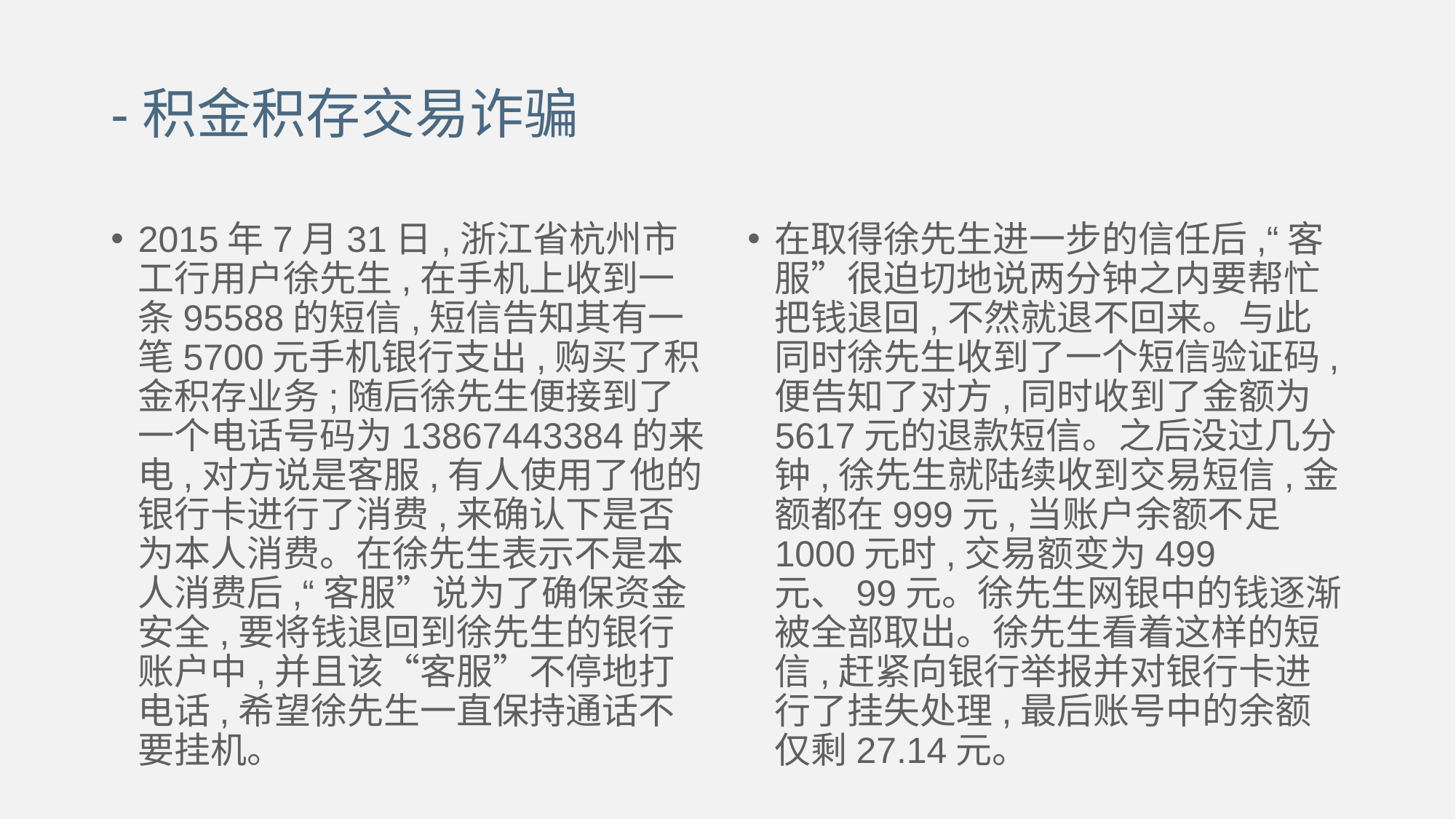

-积金积存交易诈骗
2015年7月31日,浙江省杭州市工行用户徐先生,在手机上收到一条95588的短信,短信告知其有一笔5700元手机银行支出,购买了积金积存业务;随后徐先生便接到了一个电话号码为13867443384的来电,对方说是客服,有人使用了他的银行卡进行了消费,来确认下是否为本人消费。在徐先生表示不是本人消费后,“客服”说为了确保资金安全,要将钱退回到徐先生的银行账户中,并且该“客服”不停地打电话,希望徐先生一直保持通话不要挂机。
在取得徐先生进一步的信任后,“客服”很迫切地说两分钟之内要帮忙把钱退回,不然就退不回来。与此同时徐先生收到了一个短信验证码,便告知了对方,同时收到了金额为5617元的退款短信。之后没过几分钟,徐先生就陆续收到交易短信,金额都在999元,当账户余额不足1000元时,交易额变为499元、99元。徐先生网银中的钱逐渐被全部取出。徐先生看着这样的短信,赶紧向银行举报并对银行卡进行了挂失处理,最后账号中的余额仅剩27.14元。